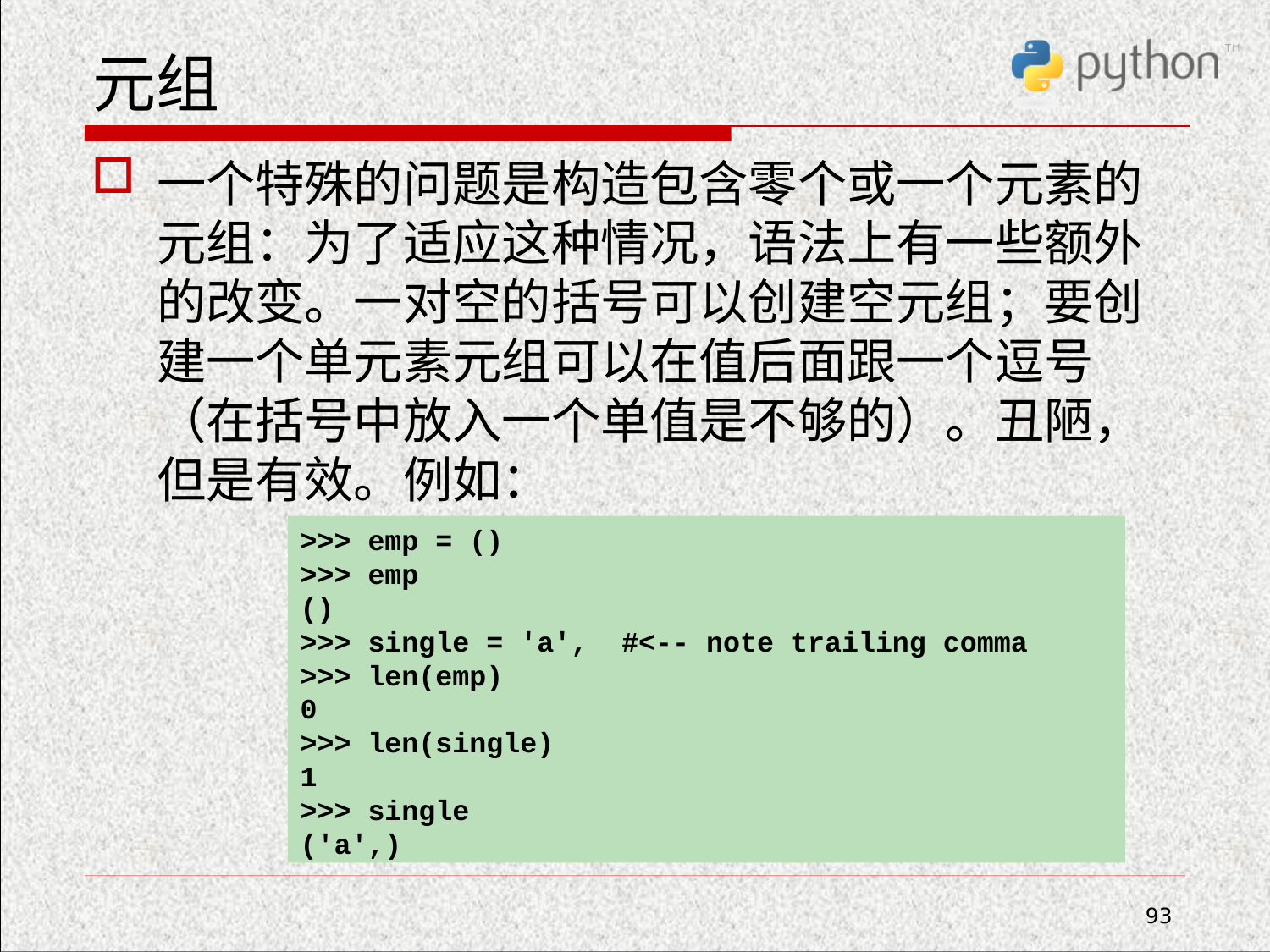

# 元组
一个特殊的问题是构造包含零个或一个元素的元组：为了适应这种情况，语法上有一些额外的改变。一对空的括号可以创建空元组；要创建一个单元素元组可以在值后面跟一个逗号（在括号中放入一个单值是不够的）。丑陋，但是有效。例如：

>>> emp = ()
>>> emp
()
>>> single = 'a',  #<-- note trailing comma
>>> len(emp)
0
>>> len(single)
1
>>> single
('a',)
93